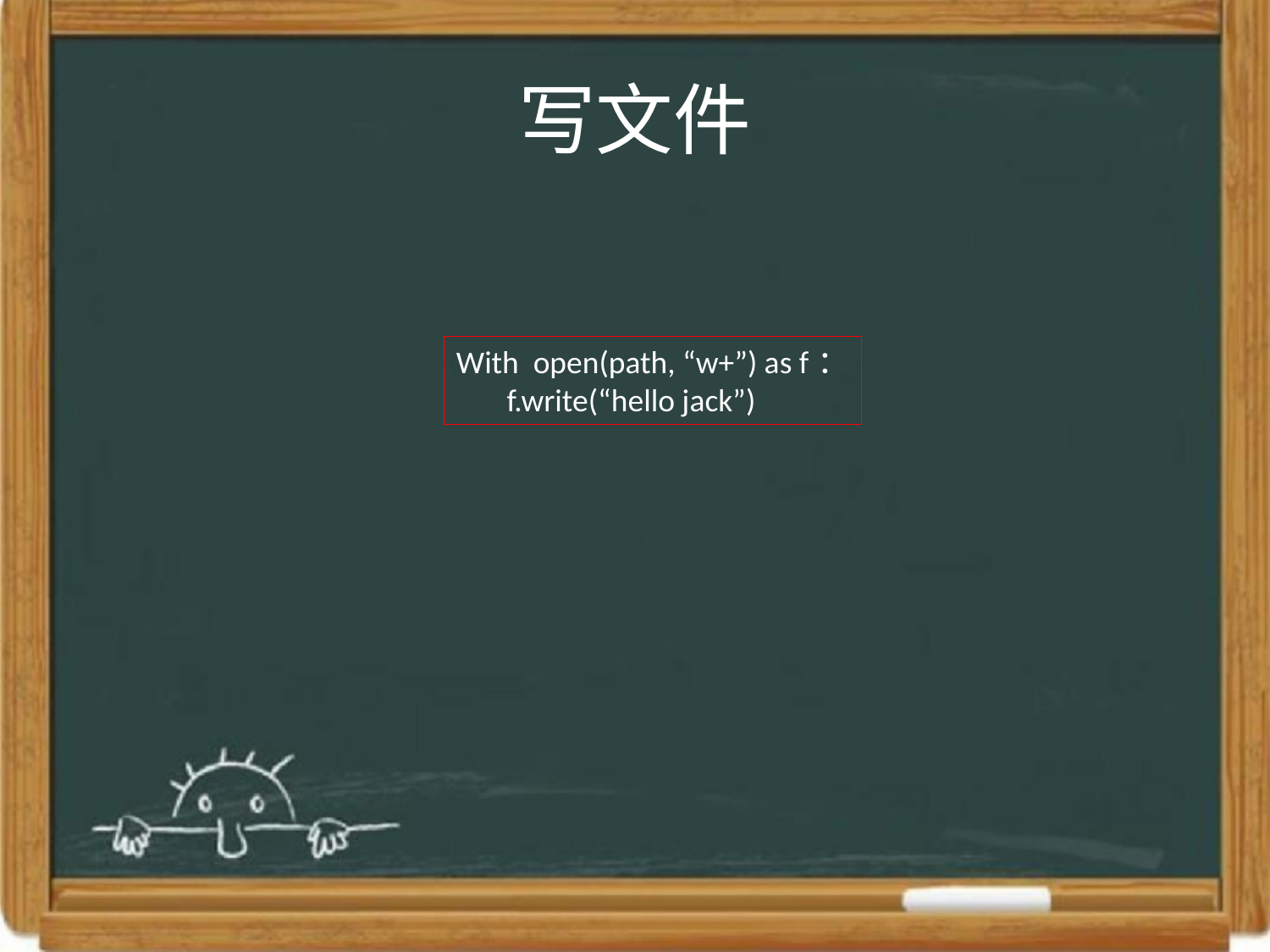

# 写文件
With  open(path, “w+”) as f：
       f.write(“hello jack”)